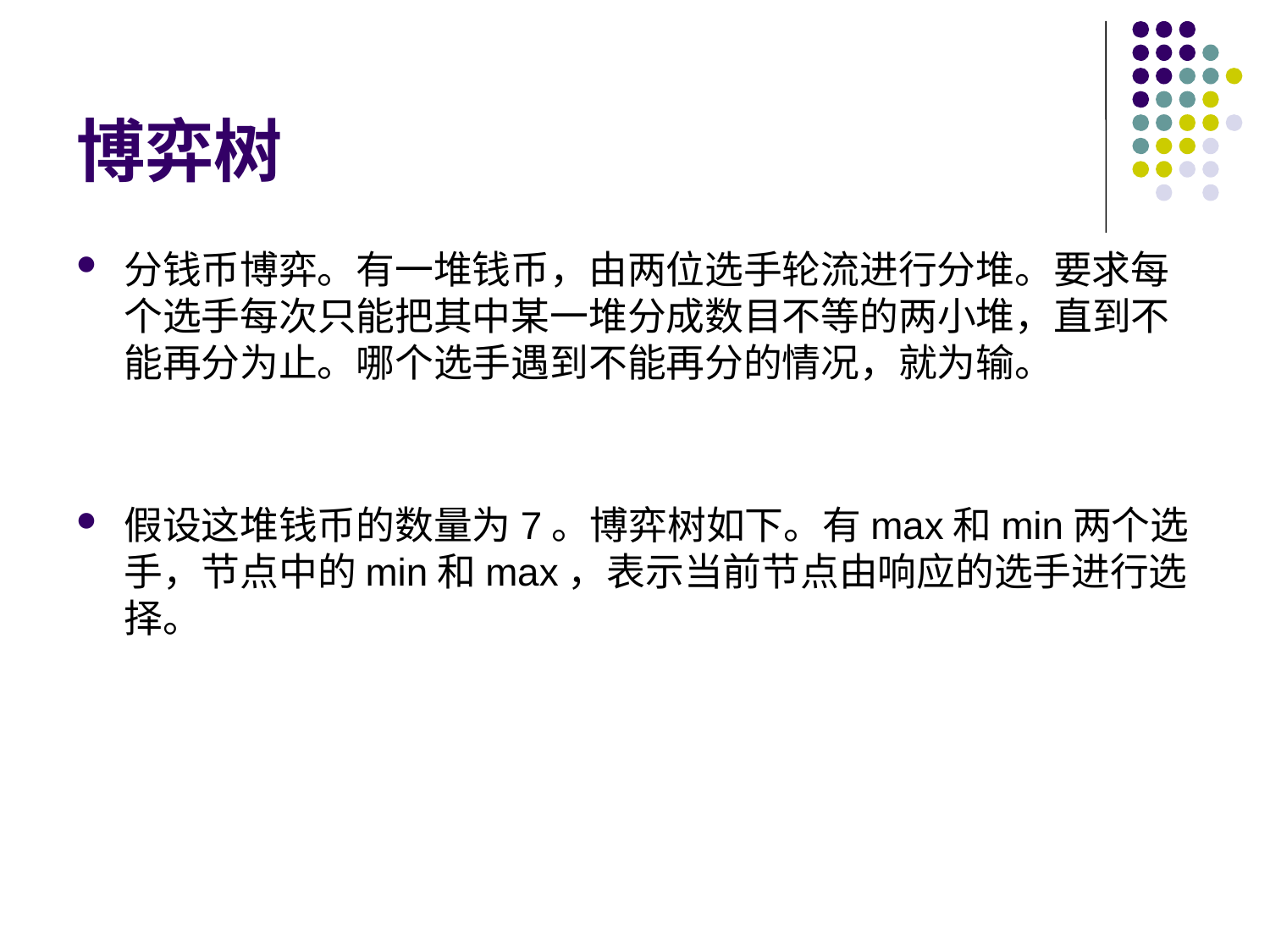

# 博弈树
分钱币博弈。有一堆钱币，由两位选手轮流进行分堆。要求每个选手每次只能把其中某一堆分成数目不等的两小堆，直到不能再分为止。哪个选手遇到不能再分的情况，就为输。

假设这堆钱币的数量为7。博弈树如下。有max和min两个选手，节点中的min和max，表示当前节点由响应的选手进行选择。